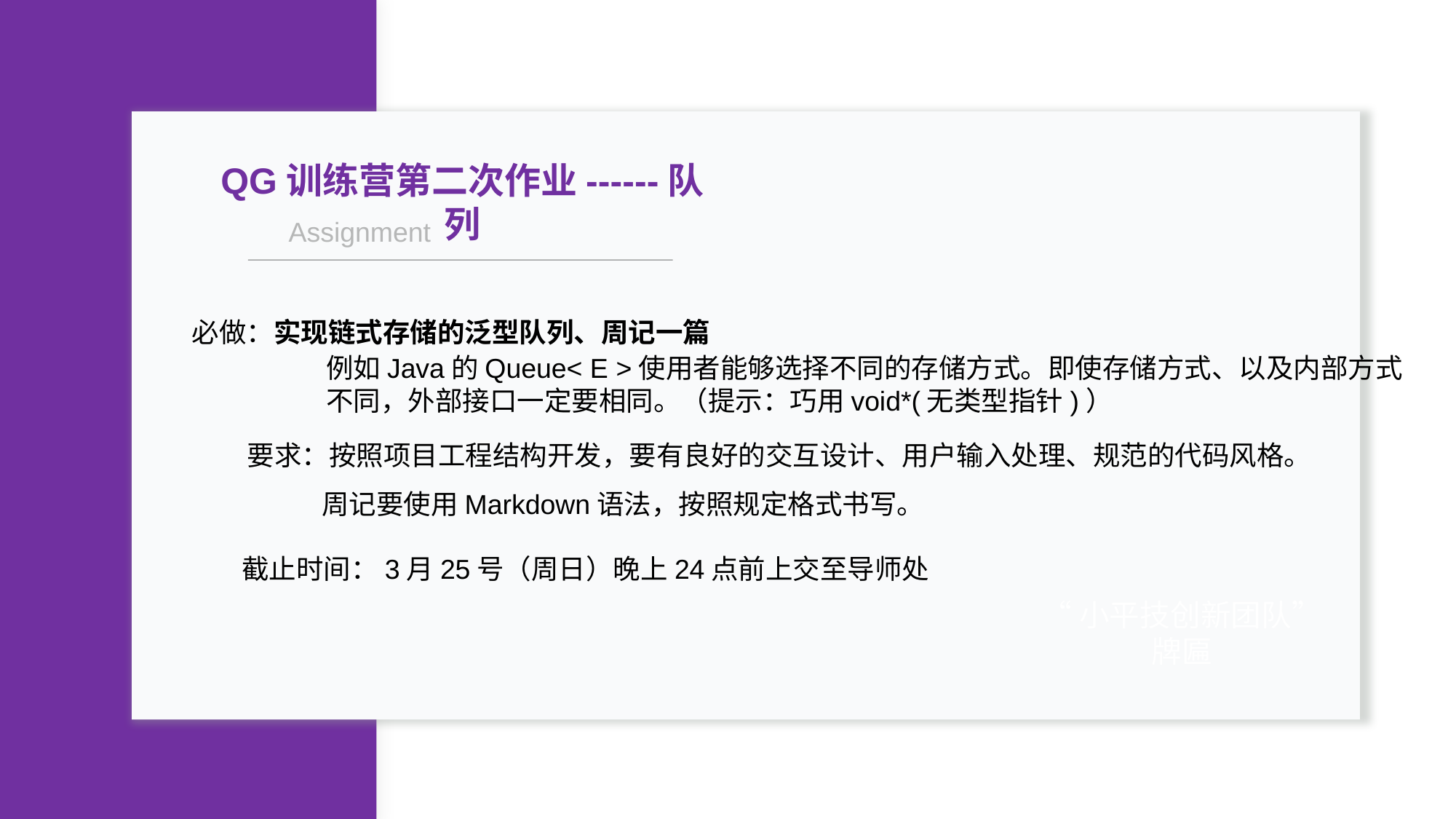

QG训练营第二次作业------队列

Assignment
必做：实现链式存储的泛型队列、周记一篇
	   例如Java的Queue< E >使用者能够选择不同的存储方式。即使存储方式、以及内部方式
	   不同，外部接口一定要相同。（提示：巧用void*(无类型指针)）
要求：按照项目工程结构开发，要有良好的交互设计、用户输入处理、规范的代码风格。
           周记要使用Markdown语法，按照规定格式书写。
截止时间：3月25号（周日）晚上24点前上交至导师处
“小平技创新团队”
牌匾